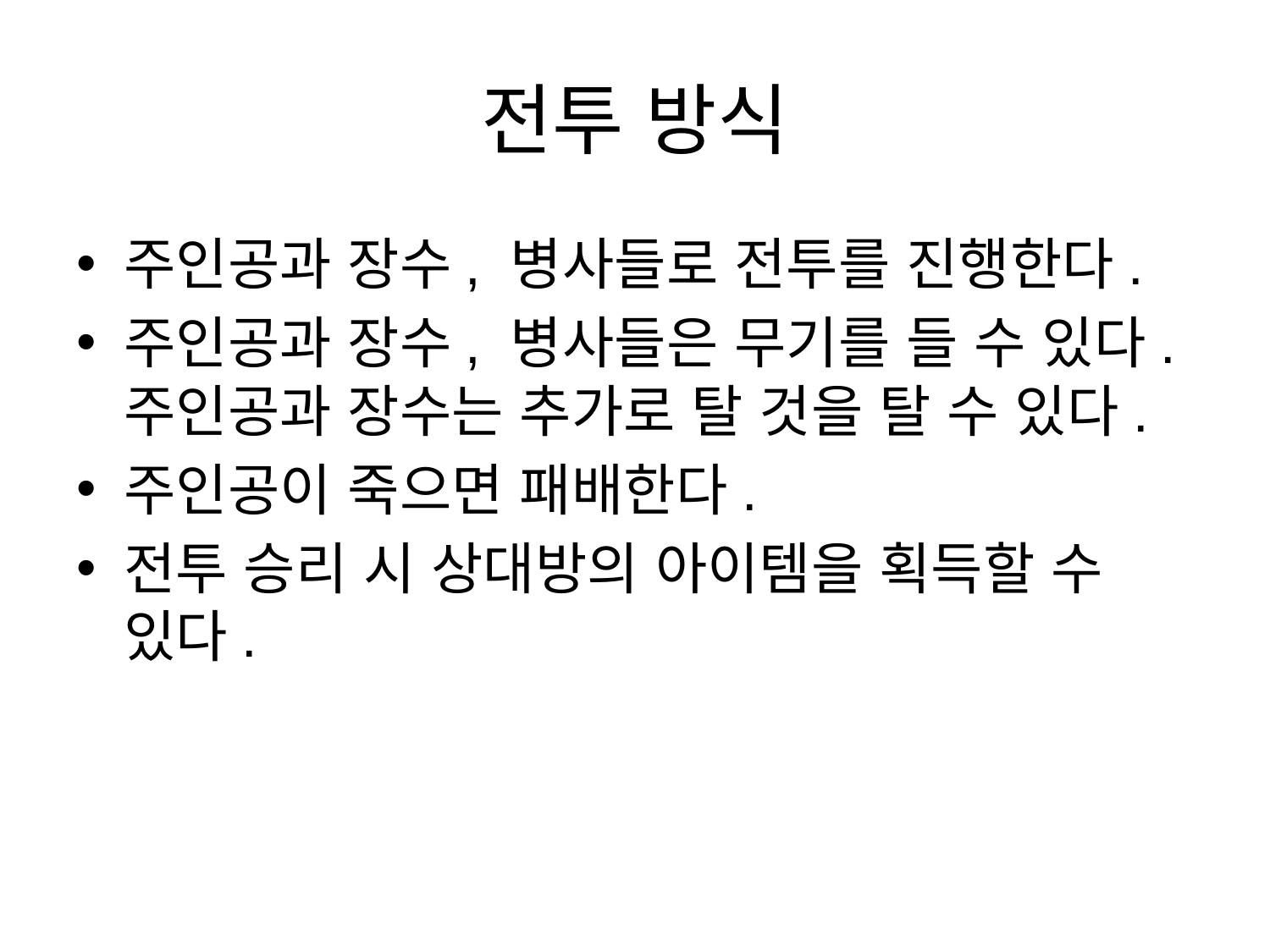

# 전투 방식
주인공과 장수, 병사들로 전투를 진행한다.
주인공과 장수, 병사들은 무기를 들 수 있다. 주인공과 장수는 추가로 탈 것을 탈 수 있다.
주인공이 죽으면 패배한다.
전투 승리 시 상대방의 아이템을 획득할 수 있다.